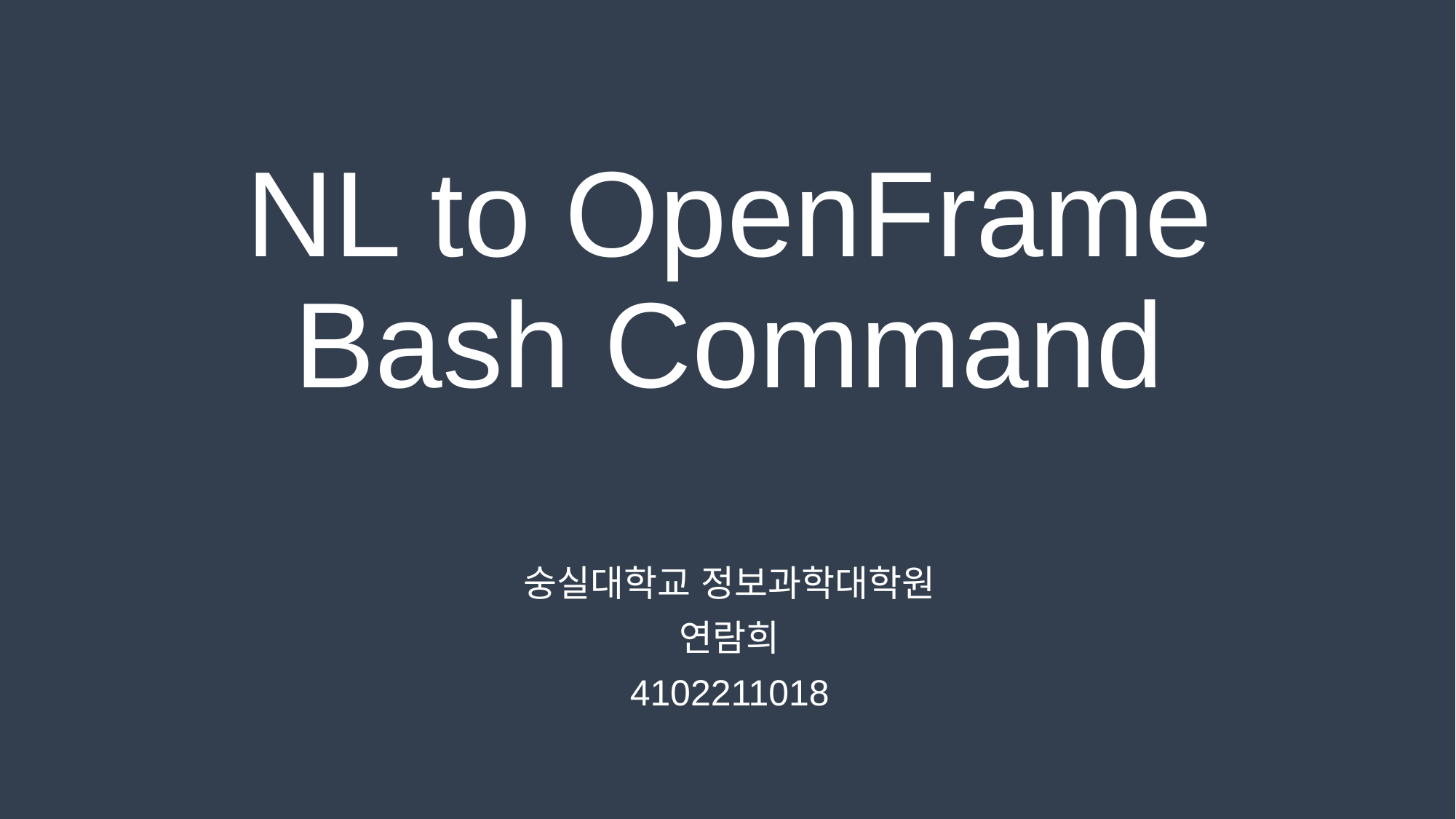

# NL to OpenFrame Bash Command
숭실대학교 정보과학대학원
연람희
4102211018